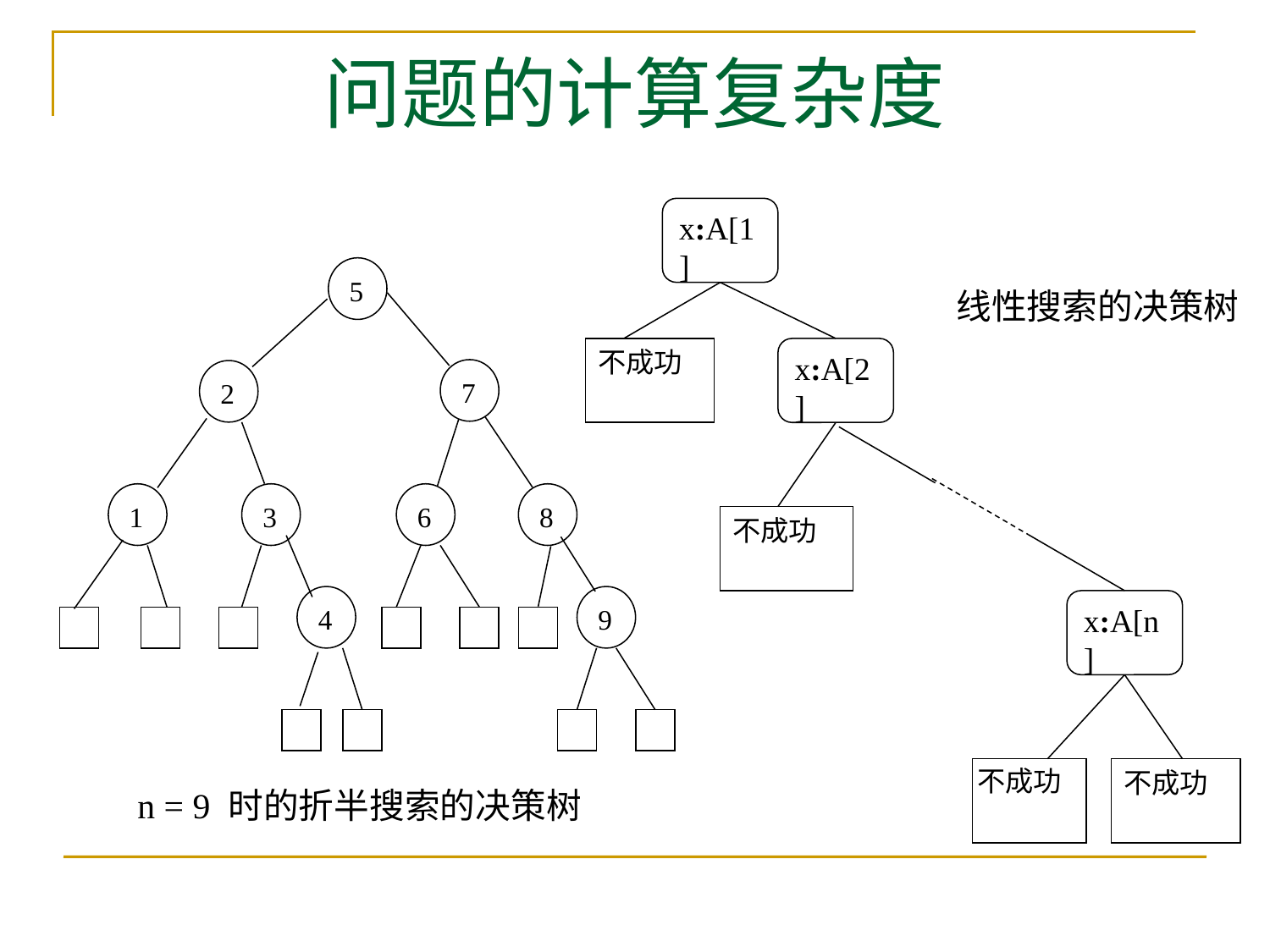

# 问题的计算复杂度
x:A[1]

不成功
x:A[2]

不成功

x:A[n]

不成功
不成功

5

7
2

1
3
6
8

4
9

线性搜索的决策树
n = 9 时的折半搜索的决策树